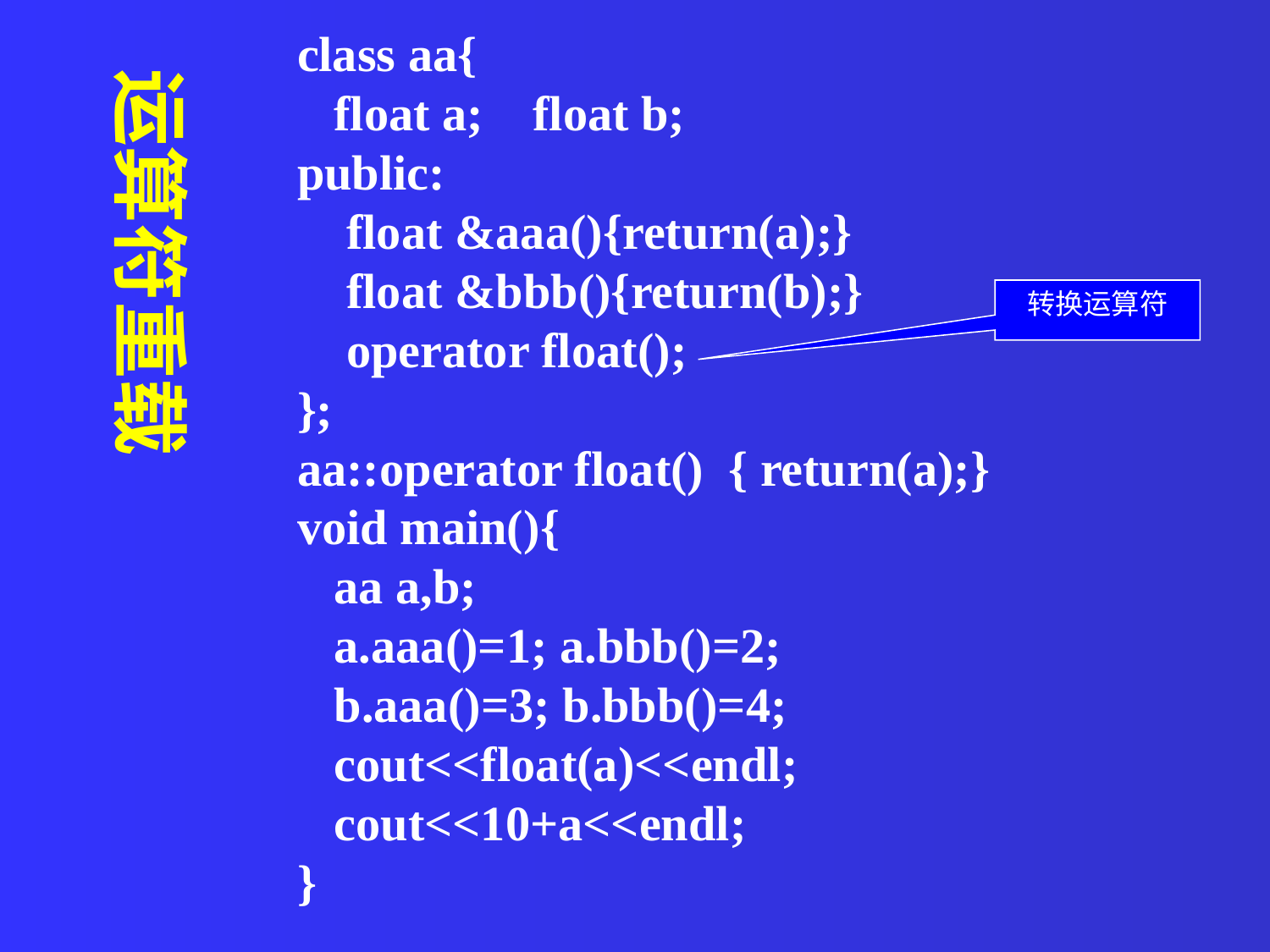

class aa{
   float a;    float b;
public:
    float &aaa(){return(a);}
    float &bbb(){return(b);}
    operator float();
};
aa::operator float()  { return(a);}
void main(){
   aa a,b;
   a.aaa()=1; a.bbb()=2;
   b.aaa()=3; b.bbb()=4;
   cout<<float(a)<<endl;
   cout<<10+a<<endl;
}
运算符重载
转换运算符